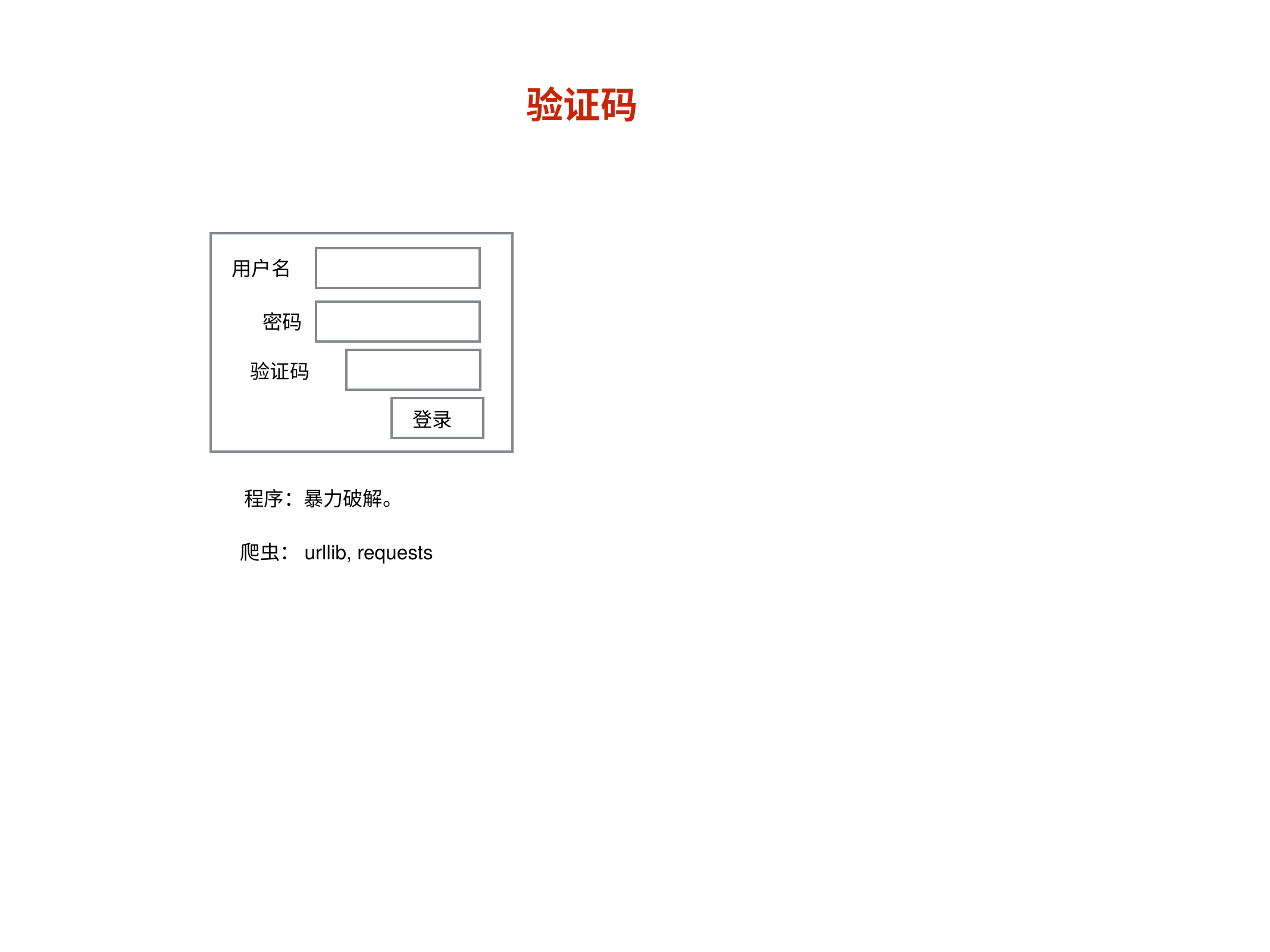

验证码

用户名

密码

验证码

登录
程序：暴力破解。
爬虫：urllib, requests